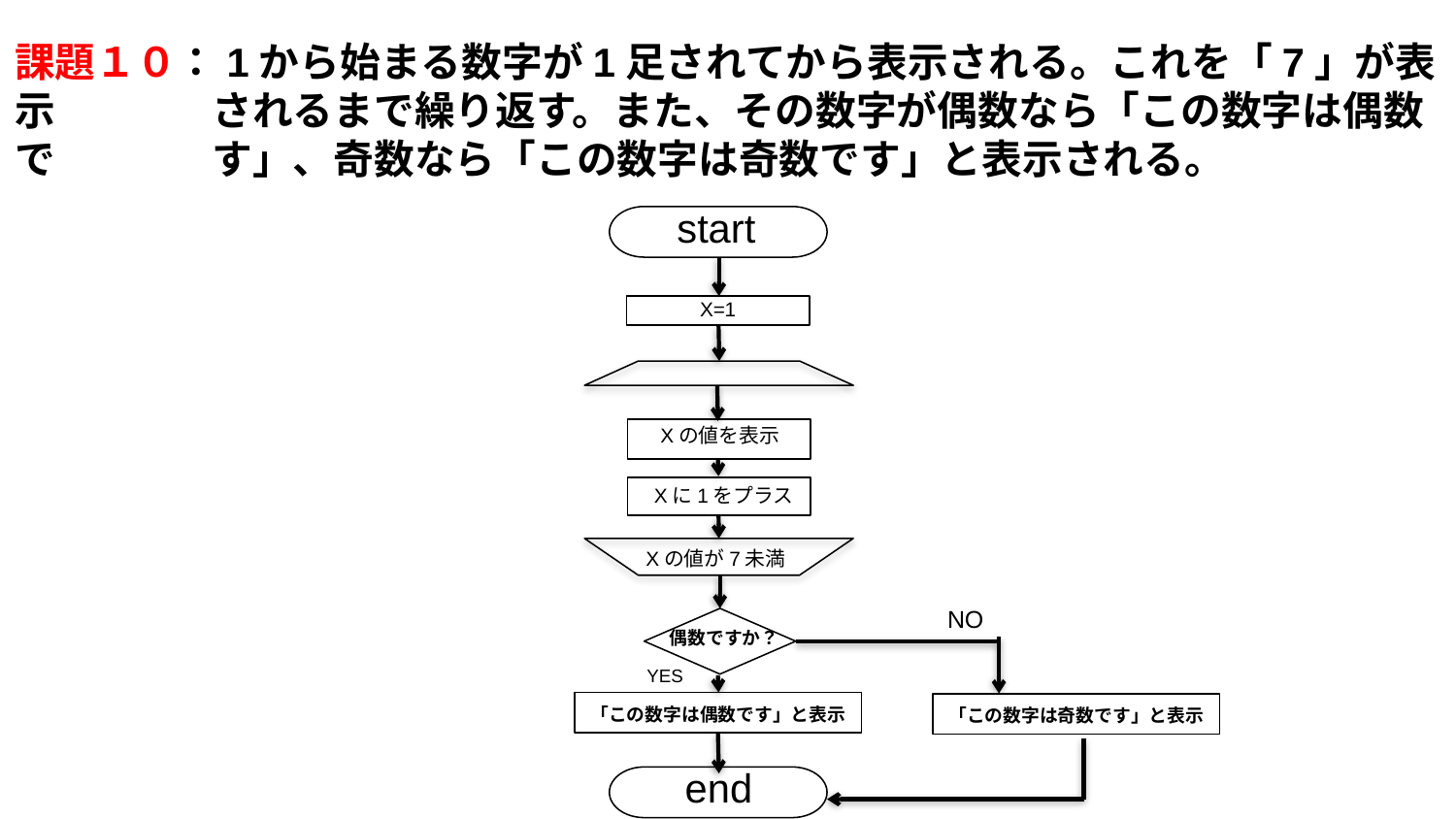

課題１０：1から始まる数字が1足されてから表示される。これを「7」が表示	　 されるまで繰り返す。また、その数字が偶数なら「この数字は偶数で	　 す」、奇数なら「この数字は奇数です」と表示される。
start

X=1

Xの値を表示

Xに1をプラス

Xの値が7未満
NO

偶数ですか？
YES

「この数字は偶数です」と表示
「この数字は奇数です」と表示
end